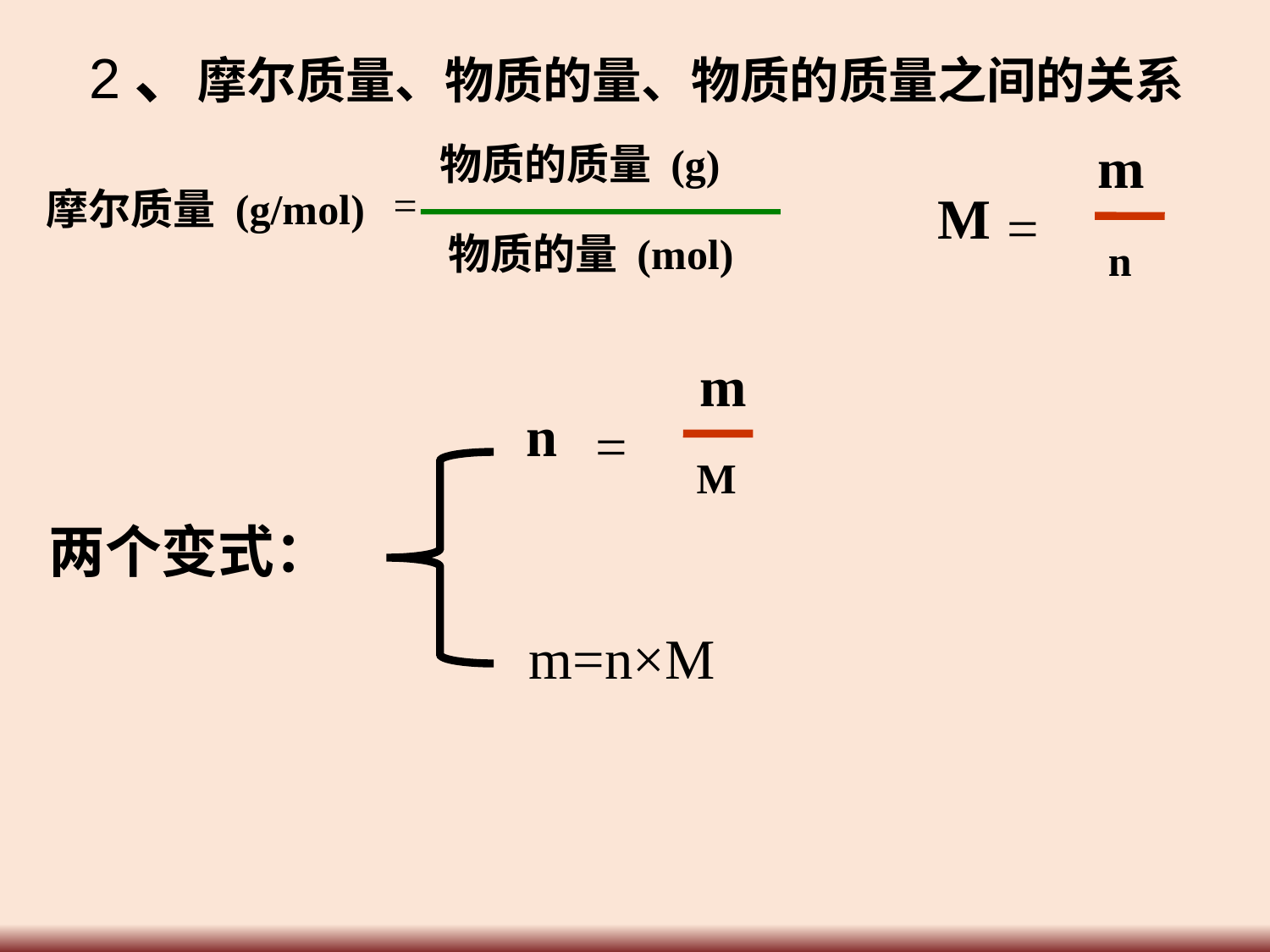

2、摩尔质量、物质的量、物质的质量之间的关系
m
M
=
n

物质的质量 (g)
=

物质的量 (mol)
摩尔质量 (g/mol)
 m
n
=
M

两个变式：
m=n×M